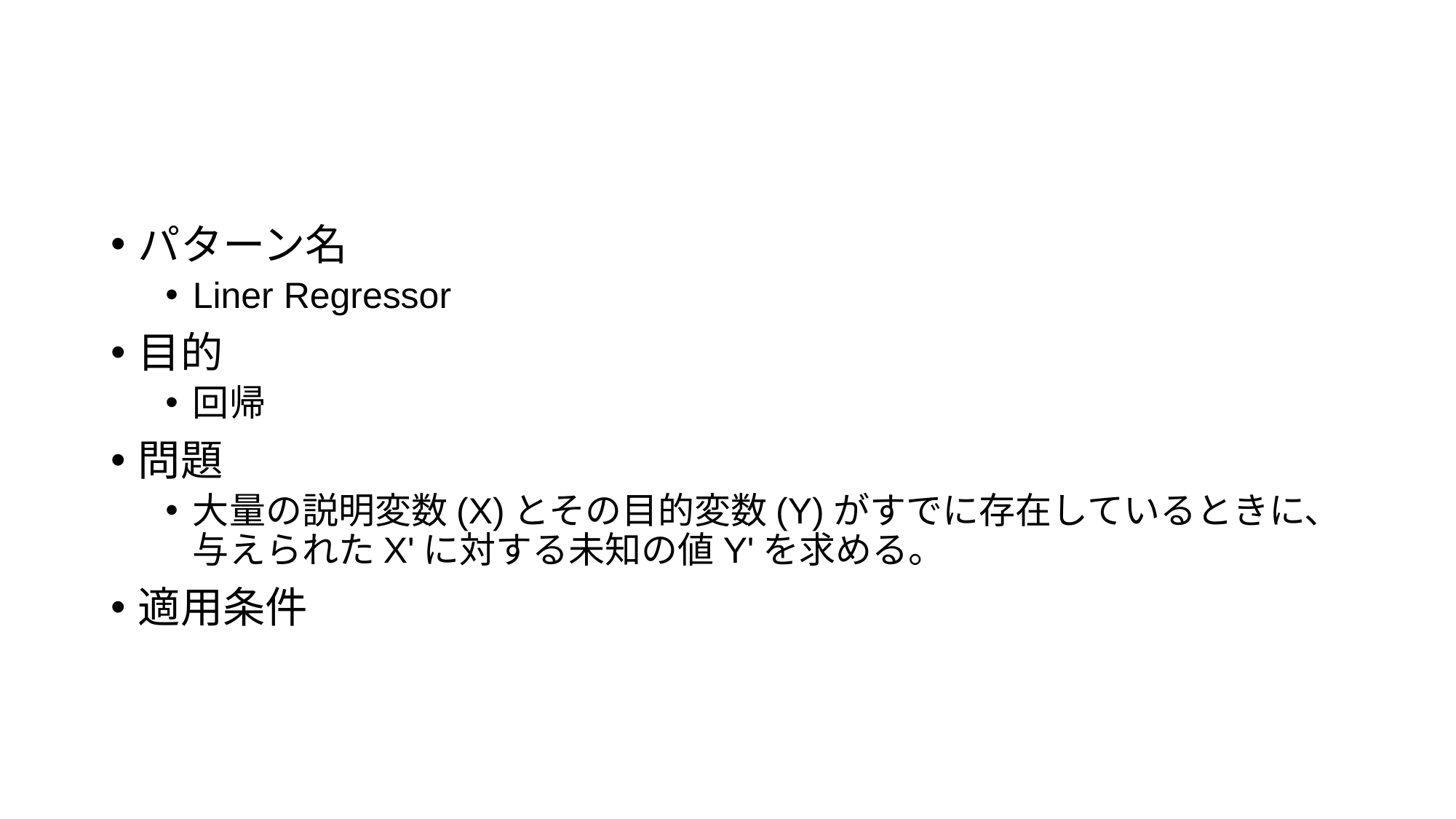

#
パターン名
Liner Regressor
目的
回帰
問題
大量の説明変数(X)とその目的変数(Y)がすでに存在しているときに、与えられたX'に対する未知の値Y'を求める。
適用条件